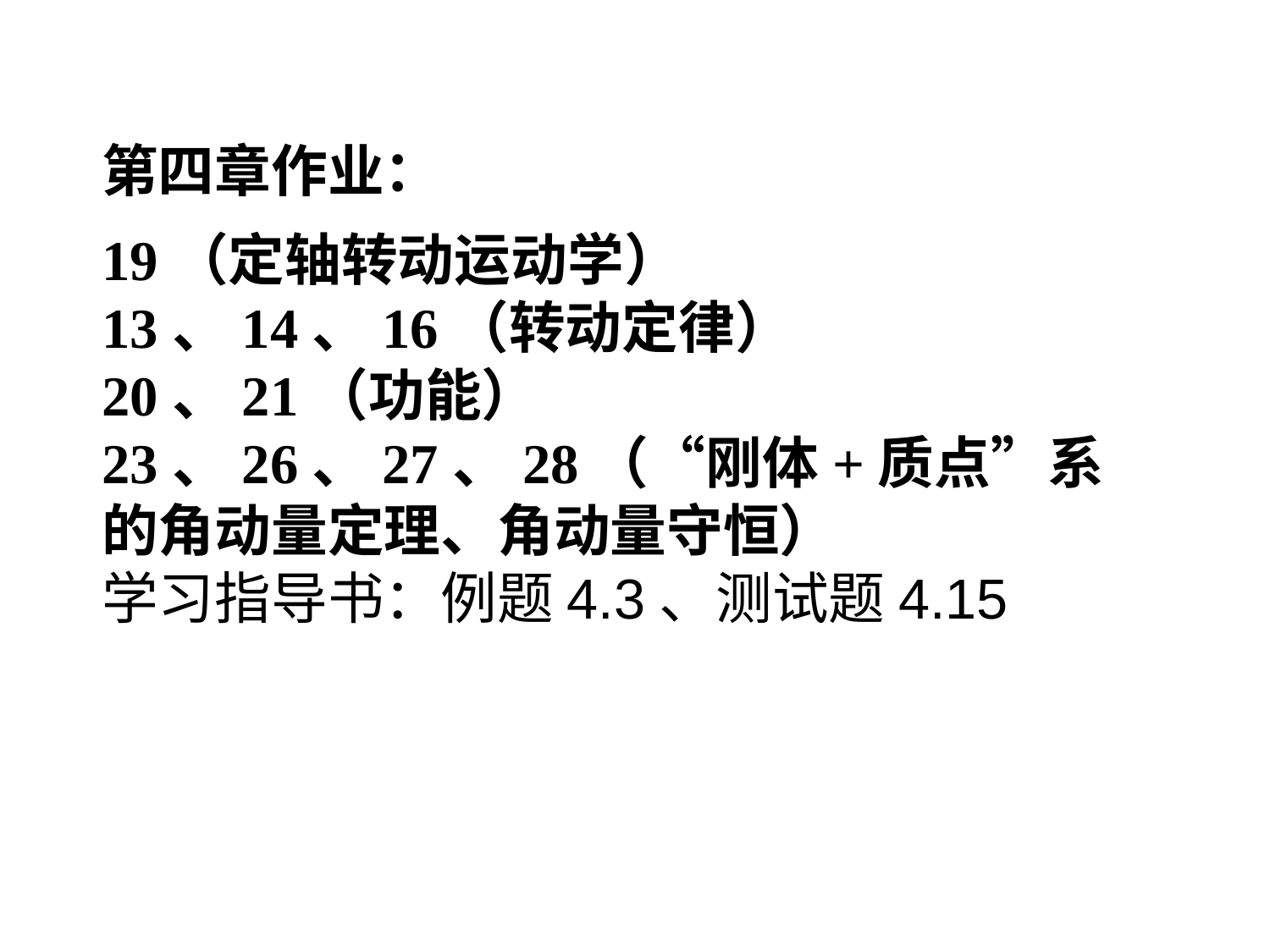

第四章作业：
19（定轴转动运动学）
13、14、16（转动定律）
20、21（功能）
23、26、27、28（“刚体+质点”系的角动量定理、角动量守恒）
学习指导书：例题4.3、测试题4.15